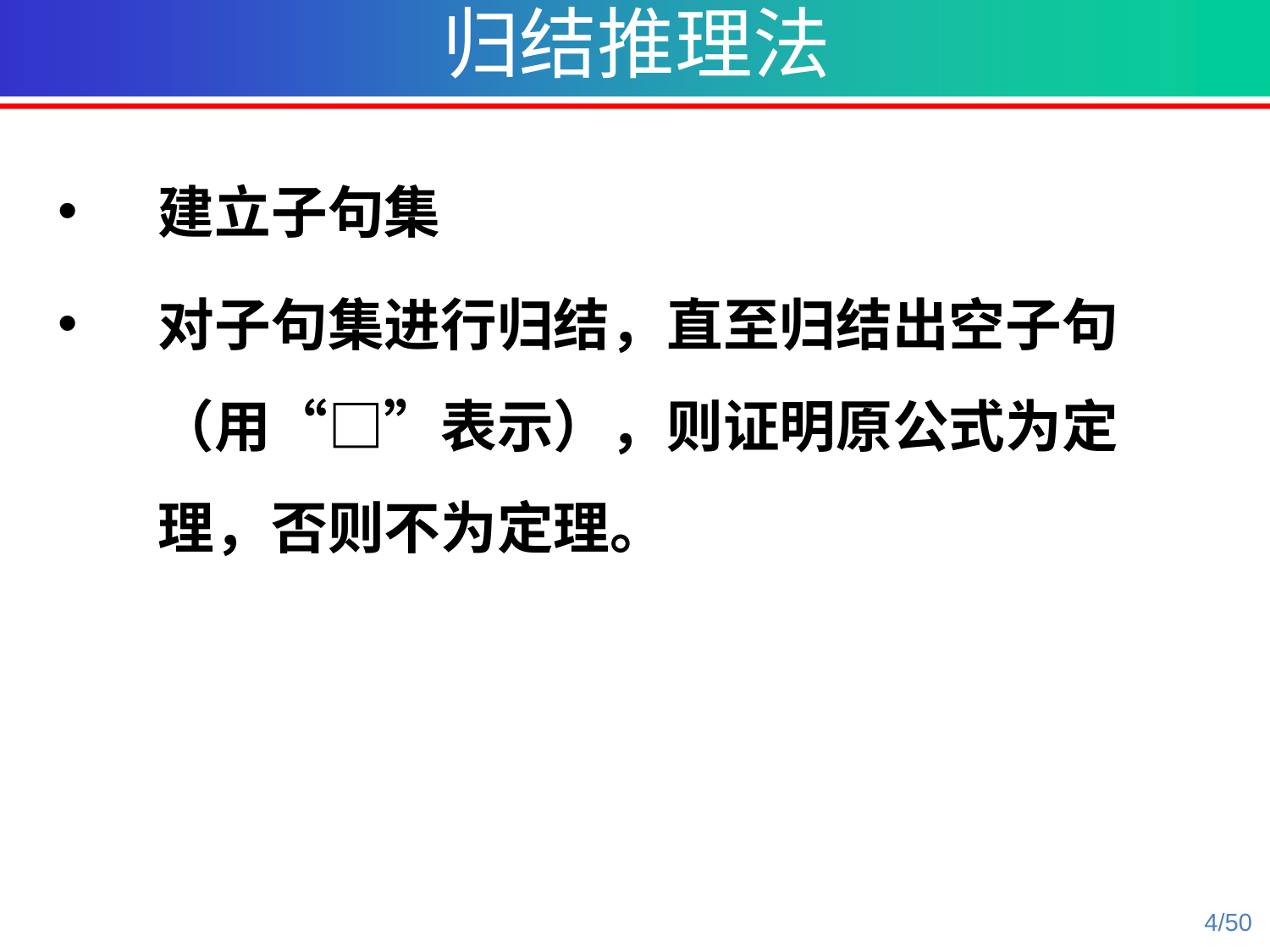

归结推理法
建立子句集
对子句集进行归结，直至归结出空子句（用“□”表示），则证明原公式为定理，否则不为定理。
4/50